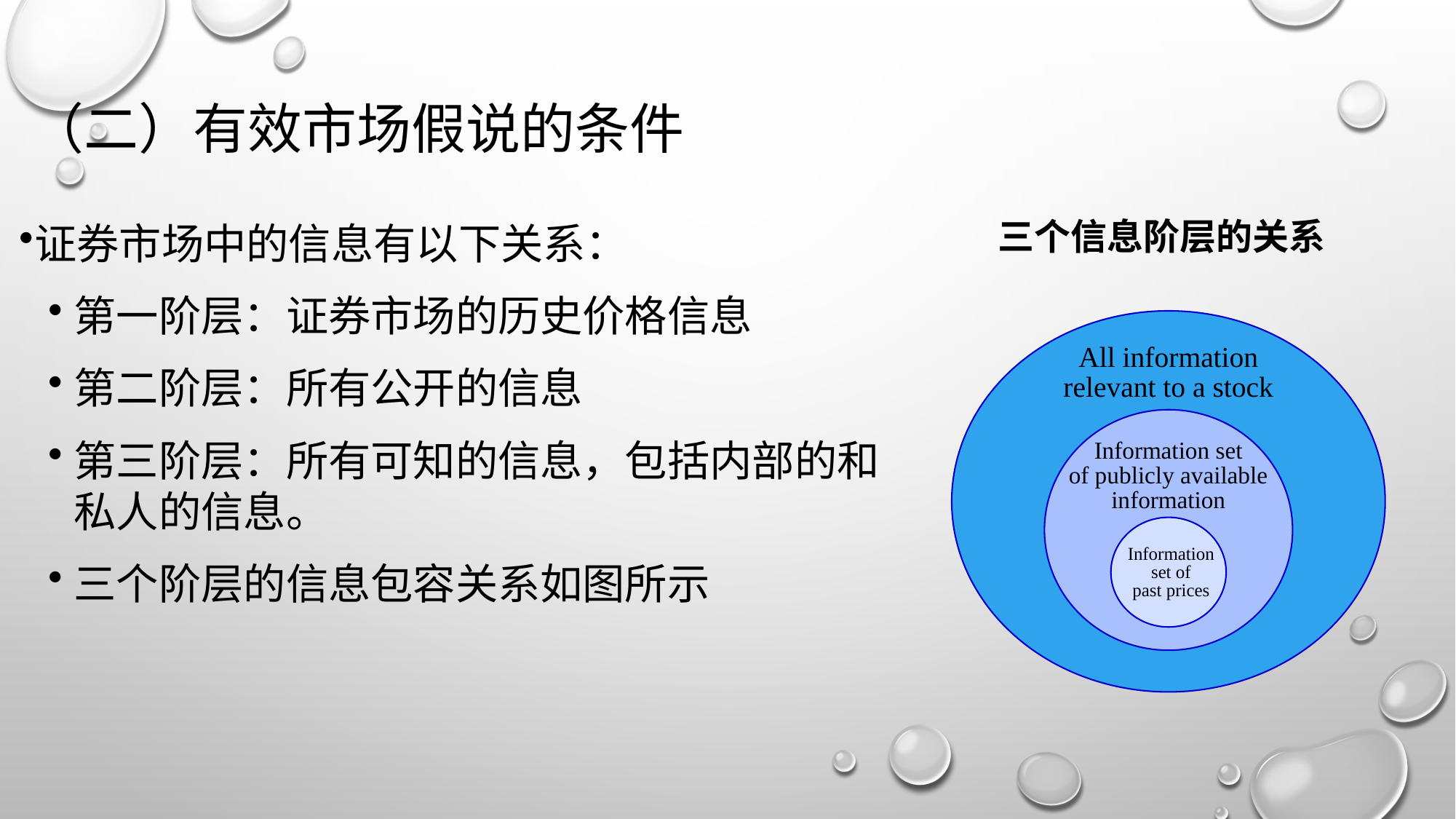

# （二）有效市场假说的条件
三个信息阶层的关系
证券市场中的信息有以下关系：
第一阶层：证券市场的历史价格信息
第二阶层：所有公开的信息
第三阶层：所有可知的信息，包括内部的和私人的信息。
三个阶层的信息包容关系如图所示

All information
relevant to a stock

Information set
of publicly available
information

Information
set of
past prices